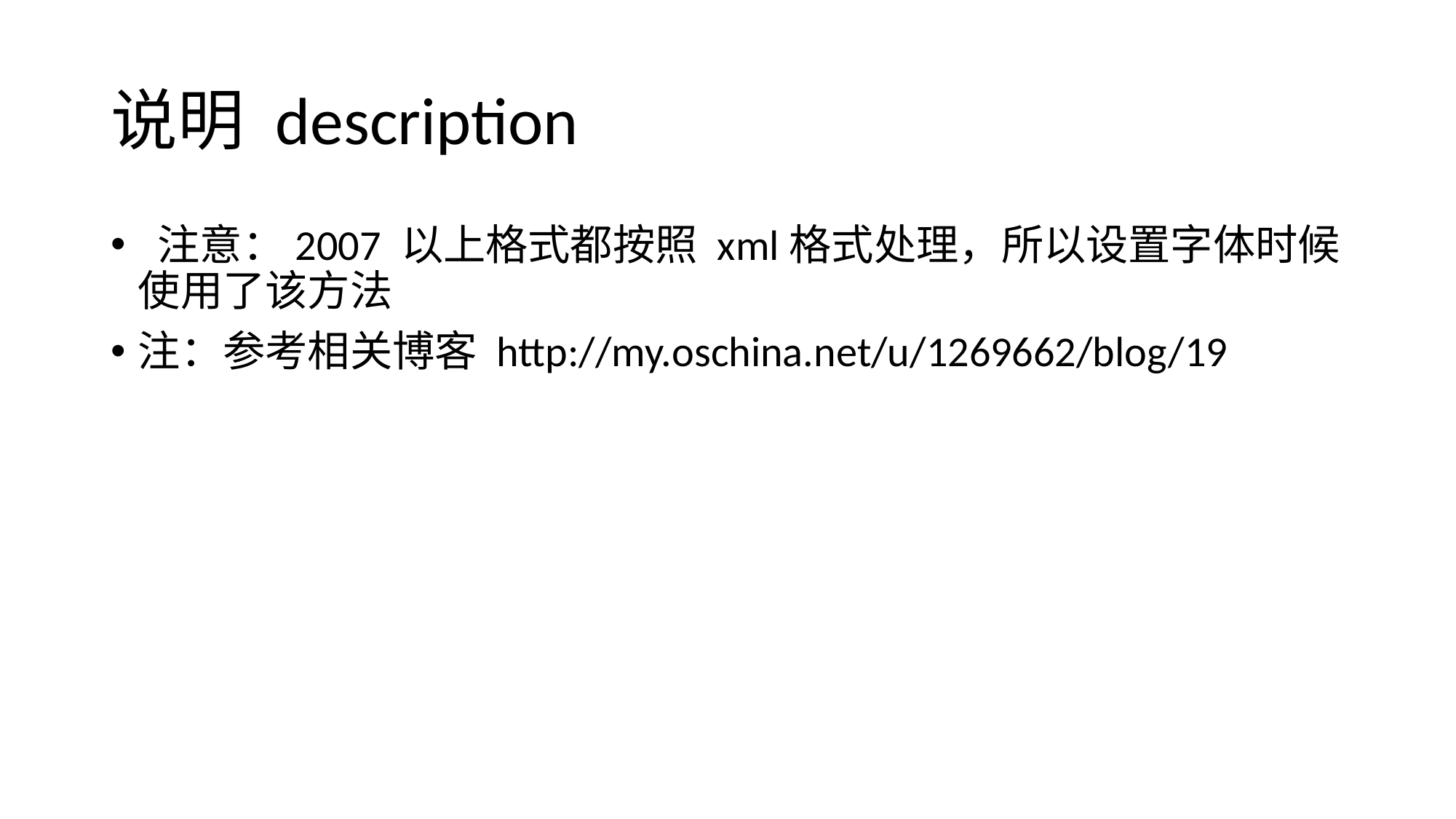

# 说明 description
 注意：2007 以上格式都按照 xml格式处理，所以设置字体时候使用了该方法
注：参考相关博客 http://my.oschina.net/u/1269662/blog/19